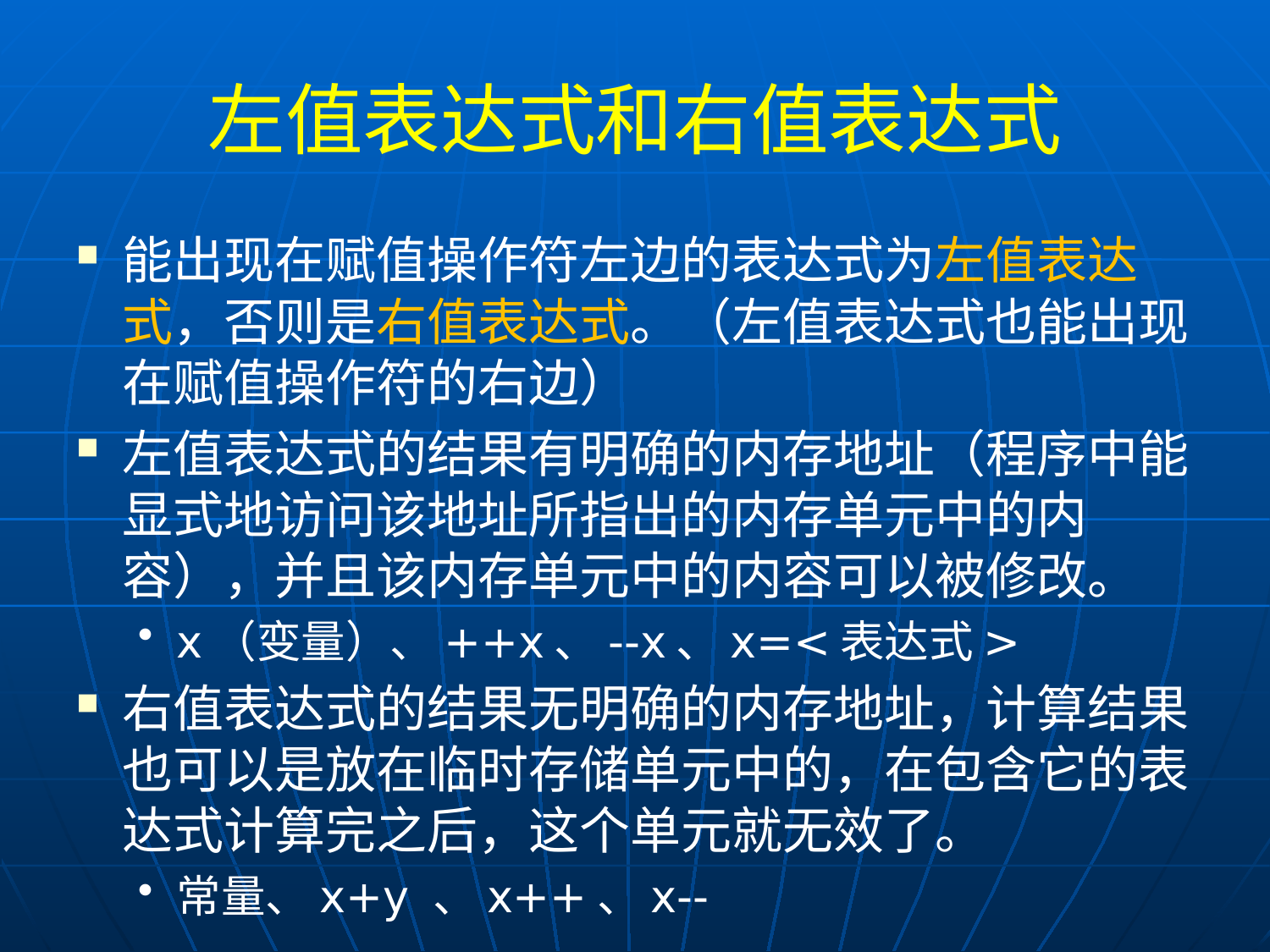

# 左值表达式和右值表达式
能出现在赋值操作符左边的表达式为左值表达式，否则是右值表达式。（左值表达式也能出现在赋值操作符的右边）
左值表达式的结果有明确的内存地址（程序中能显式地访问该地址所指出的内存单元中的内容），并且该内存单元中的内容可以被修改。
x（变量）、++x、--x、x=<表达式>
右值表达式的结果无明确的内存地址，计算结果也可以是放在临时存储单元中的，在包含它的表达式计算完之后，这个单元就无效了。
常量、x+y 、x++、x--